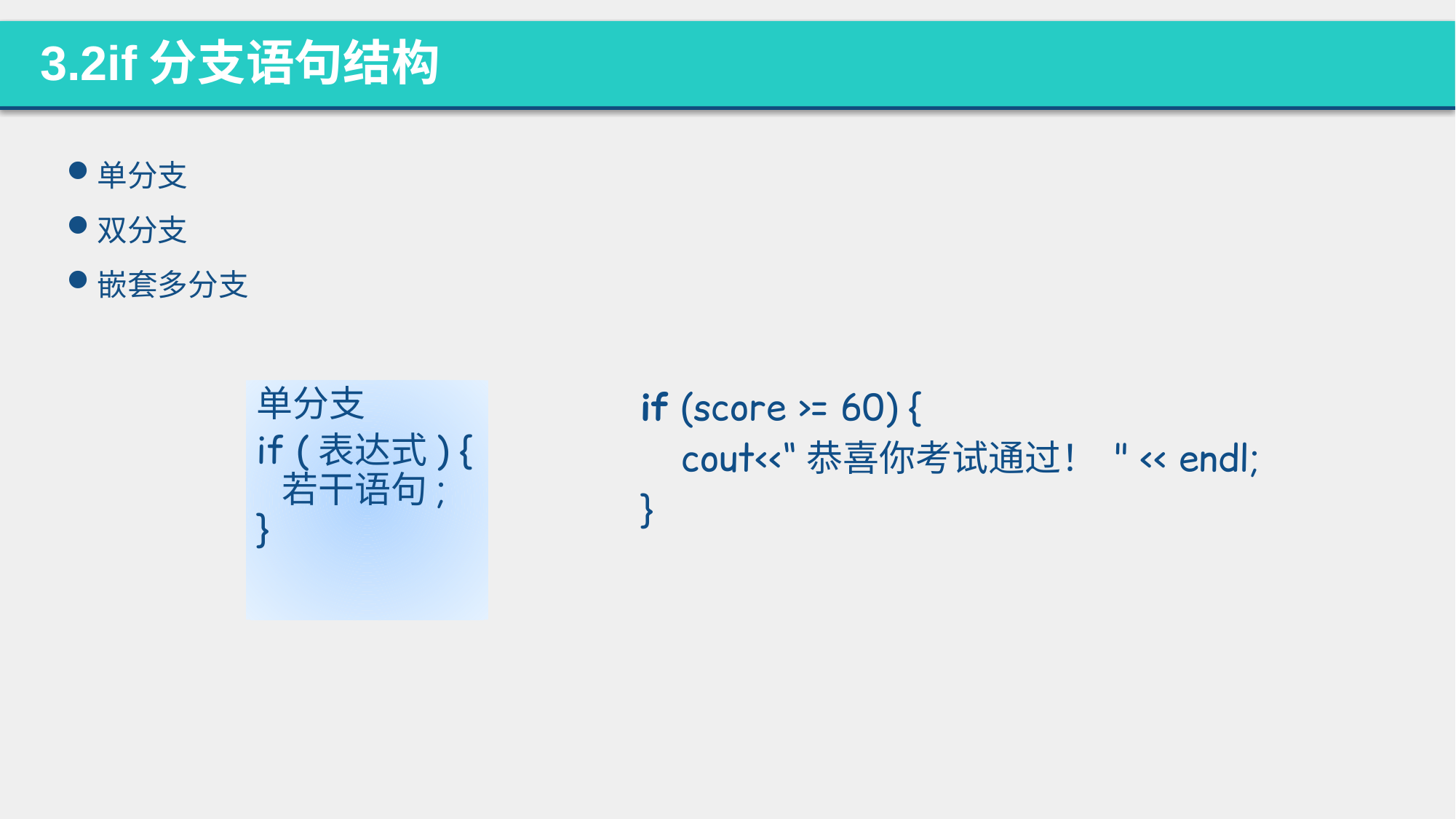

3.2if分支语句结构
单分支
双分支
嵌套多分支

if (score >= 60) {
	cout<<“恭喜你考试通过！ " << endl;
}
单分支
if (表达式) {
  若干语句;
}